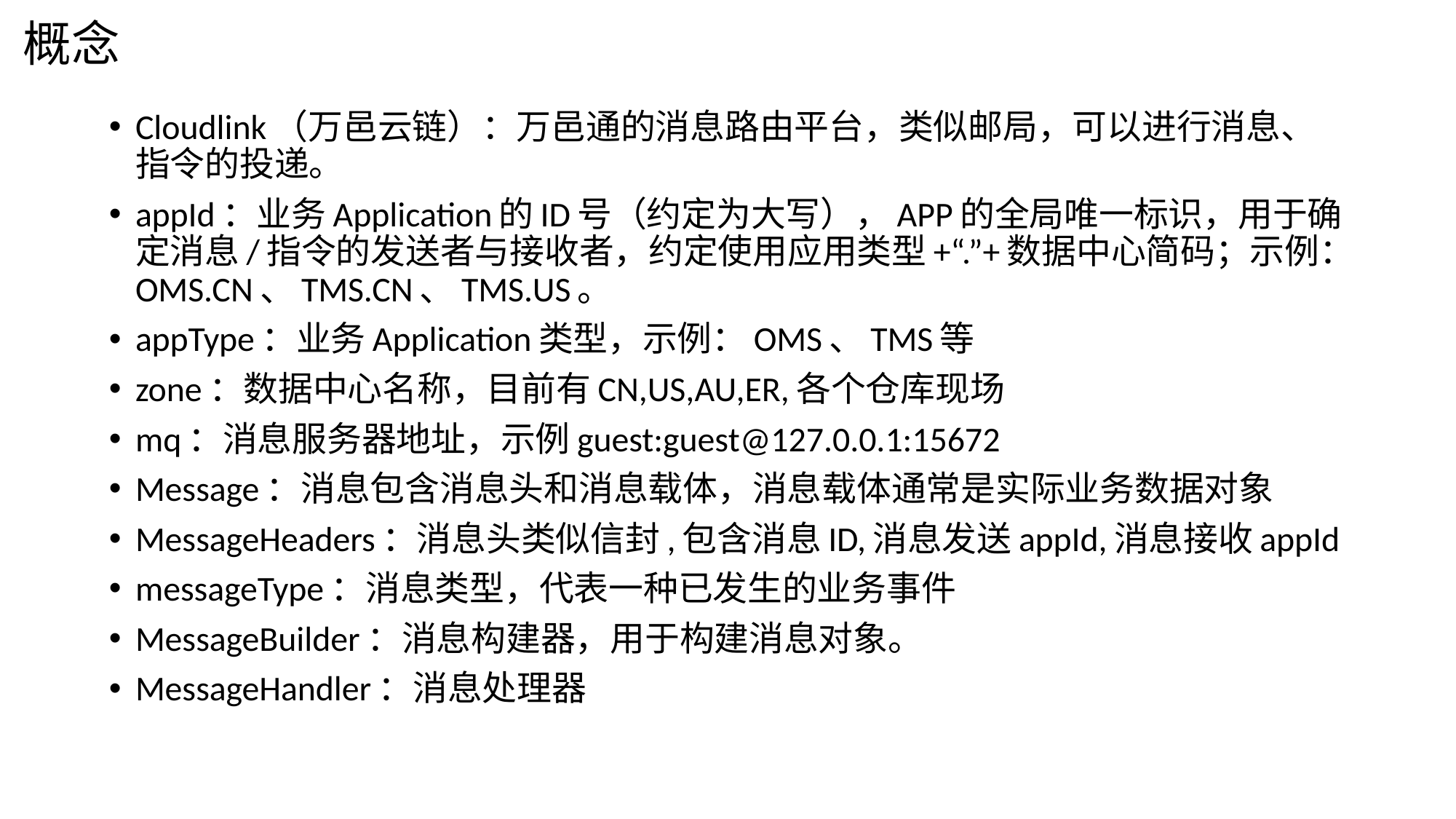

# 概念
Cloudlink（万邑云链）：万邑通的消息路由平台，类似邮局，可以进行消息、指令的投递。
appId：业务Application的ID号（约定为大写），APP的全局唯一标识，用于确定消息/指令的发送者与接收者，约定使用应用类型+“.”+数据中心简码；示例：OMS.CN、TMS.CN、TMS.US。
appType：业务Application类型，示例：OMS、TMS等
zone：数据中心名称，目前有CN,US,AU,ER,各个仓库现场
mq：消息服务器地址，示例guest:guest@127.0.0.1:15672
Message：消息包含消息头和消息载体，消息载体通常是实际业务数据对象
MessageHeaders：消息头类似信封,包含消息ID,消息发送appId,消息接收appId
messageType：消息类型，代表一种已发生的业务事件
MessageBuilder：消息构建器，用于构建消息对象。
MessageHandler：消息处理器